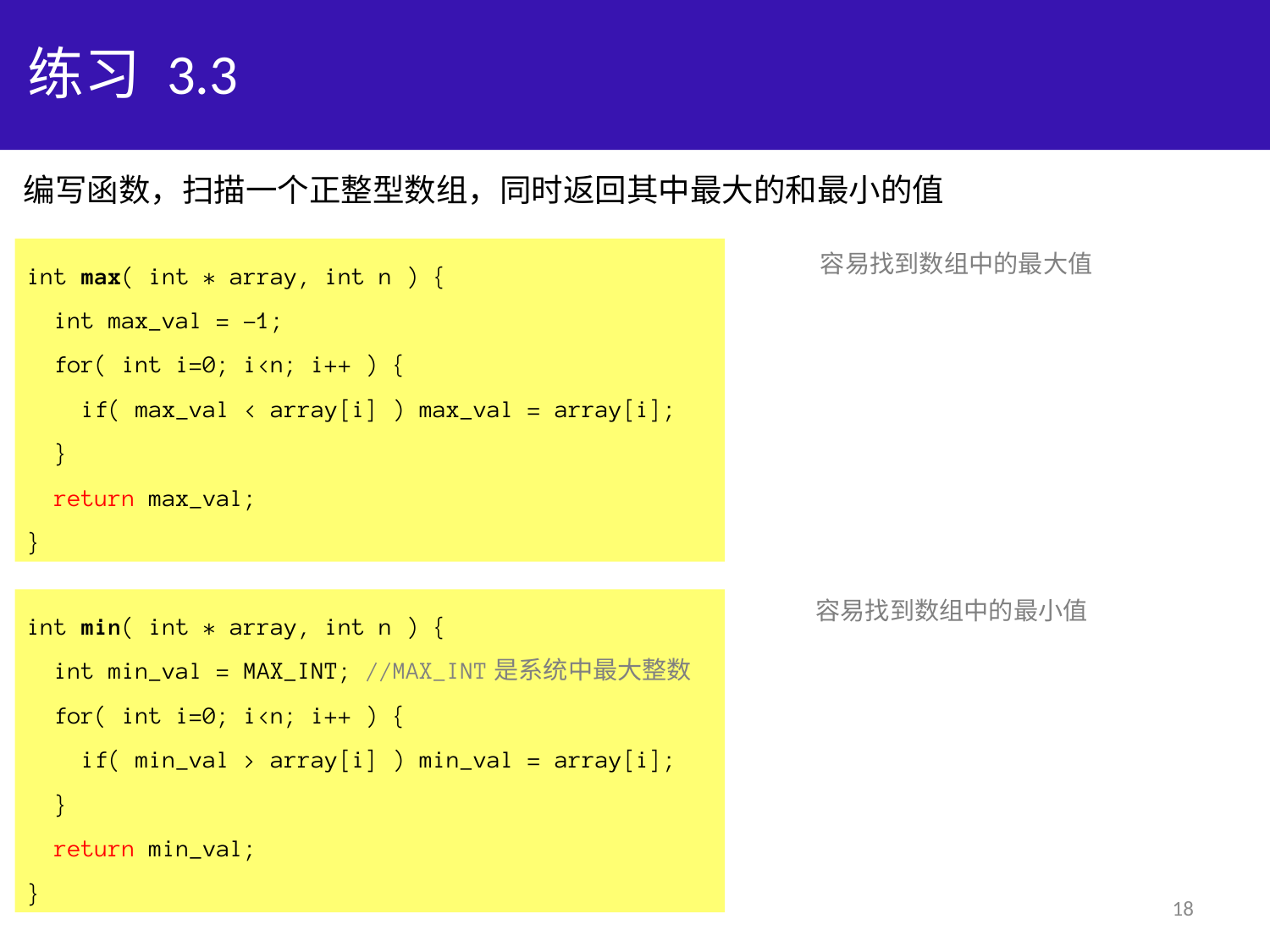

# 练习 3.3
编写函数，扫描一个正整型数组，同时返回其中最大的和最小的值
int max( int * array, int n ) {
  int max_val = -1;
  for( int i=0; i<n; i++ ) {
    if( max_val < array[i] ) max_val = array[i];
  }
  return max_val;
}
容易找到数组中的最大值
int min( int * array, int n ) {
  int min_val = MAX_INT; //MAX_INT是系统中最大整数
  for( int i=0; i<n; i++ ) {
    if( min_val > array[i] ) min_val = array[i];
  }
  return min_val;
}
容易找到数组中的最小值
18